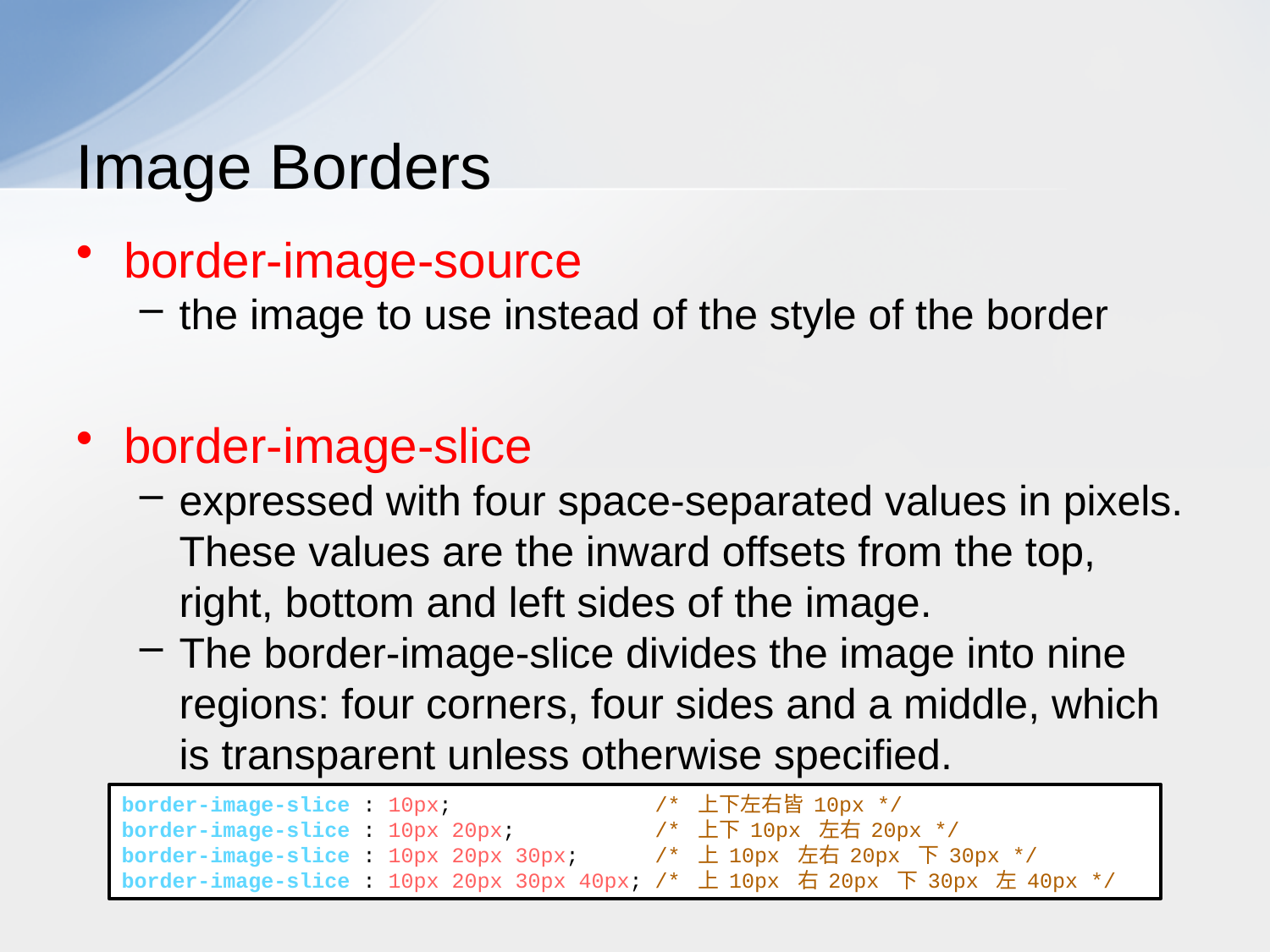

# Image Borders
border-image-source
the image to use instead of the style of the border

border-image-slice
expressed with four space-separated values in pixels. These values are the inward offsets from the top, right, bottom and left sides of the image.
The border-image-slice divides the image into nine regions: four corners, four sides and a middle, which is transparent unless otherwise specified.

border-image-slice : 10px;                /* 上下左右皆 10px */
border-image-slice : 10px 20px;           /* 上下 10px 左右 20px */
border-image-slice : 10px 20px 30px;      /* 上 10px 左右 20px 下 30px */
border-image-slice : 10px 20px 30px 40px; /* 上 10px 右 20px 下 30px 左 40px */
45